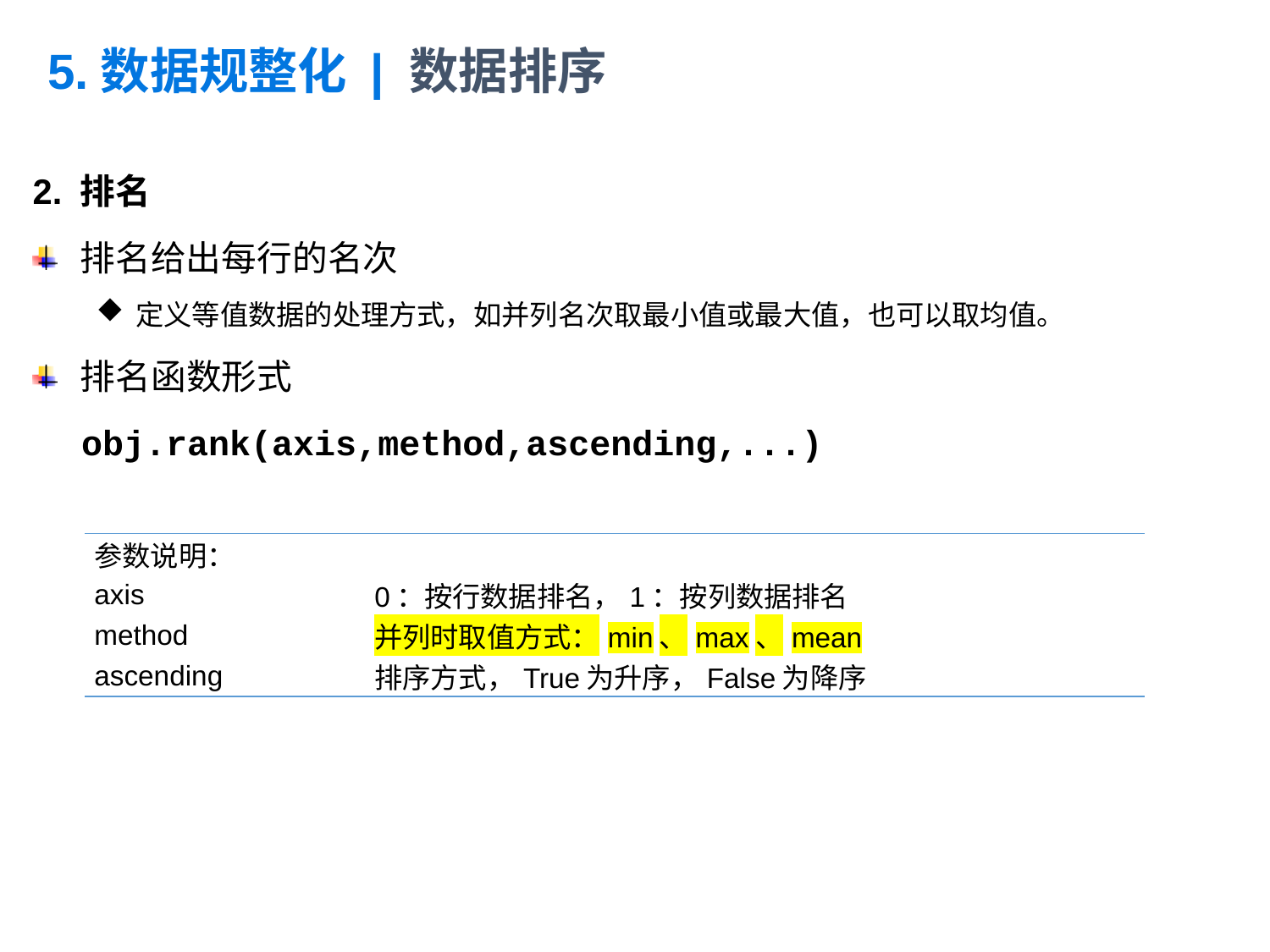

# 5.数据规整化 | 数据排序
2. 排名
排名给出每行的名次
定义等值数据的处理方式，如并列名次取最小值或最大值，也可以取均值。
排名函数形式
     obj.rank(axis,method,ascending,...)
| 参数说明： |  |
| --- | --- |
| axis | 0：按行数据排名，1：按列数据排名 |
| method | 并列时取值方式：min、max、mean |
| ascending | 排序方式，True为升序，False为降序 |